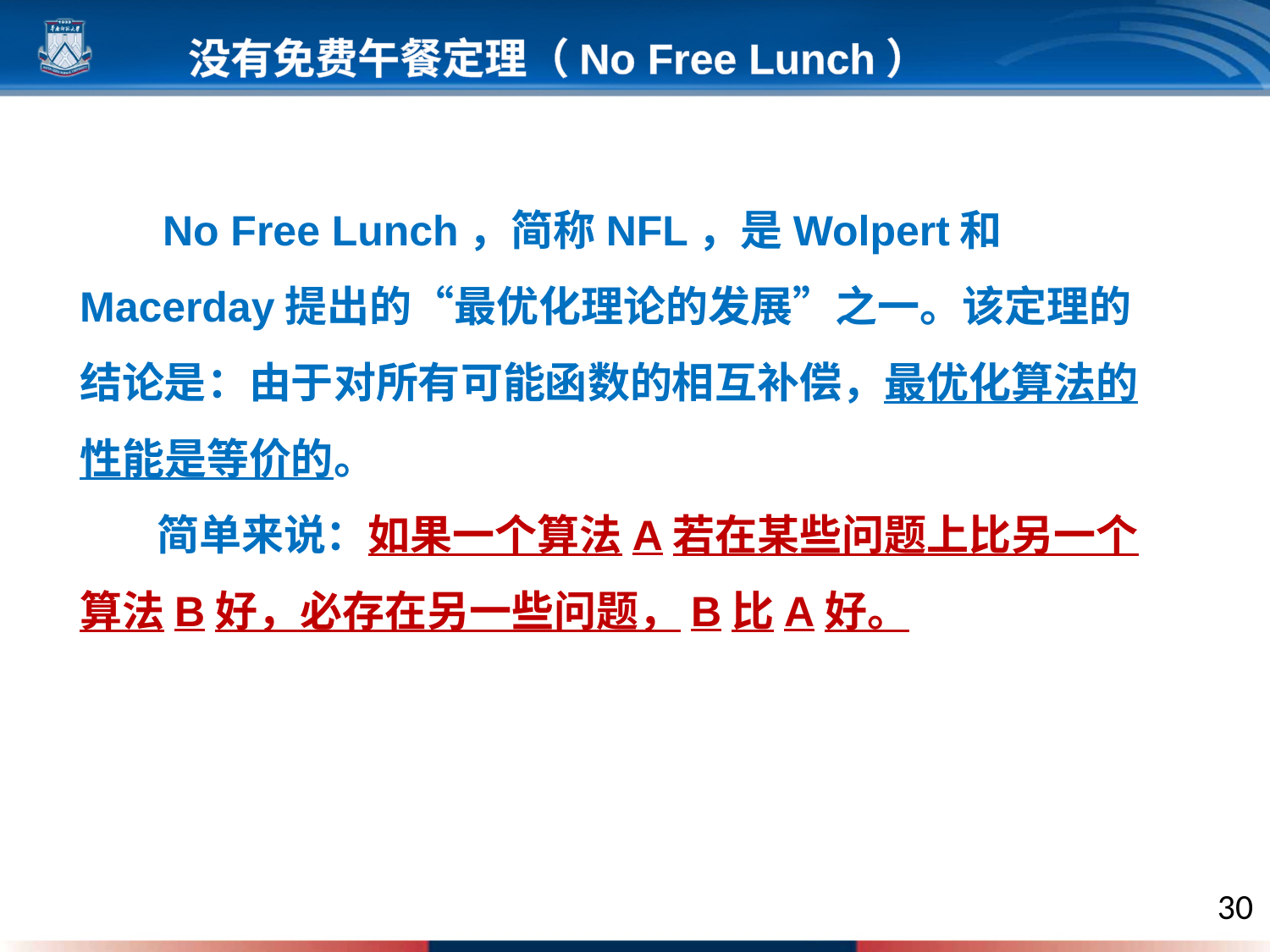

没有免费午餐定理（No Free Lunch）

       No Free Lunch，简称NFL，是Wolpert和Macerday提出的“最优化理论的发展”之一。该定理的结论是：由于对所有可能函数的相互补偿，最优化算法的性能是等价的。
       简单来说：如果一个算法A若在某些问题上比另一个算法B好，必存在另一些问题，B比A好。